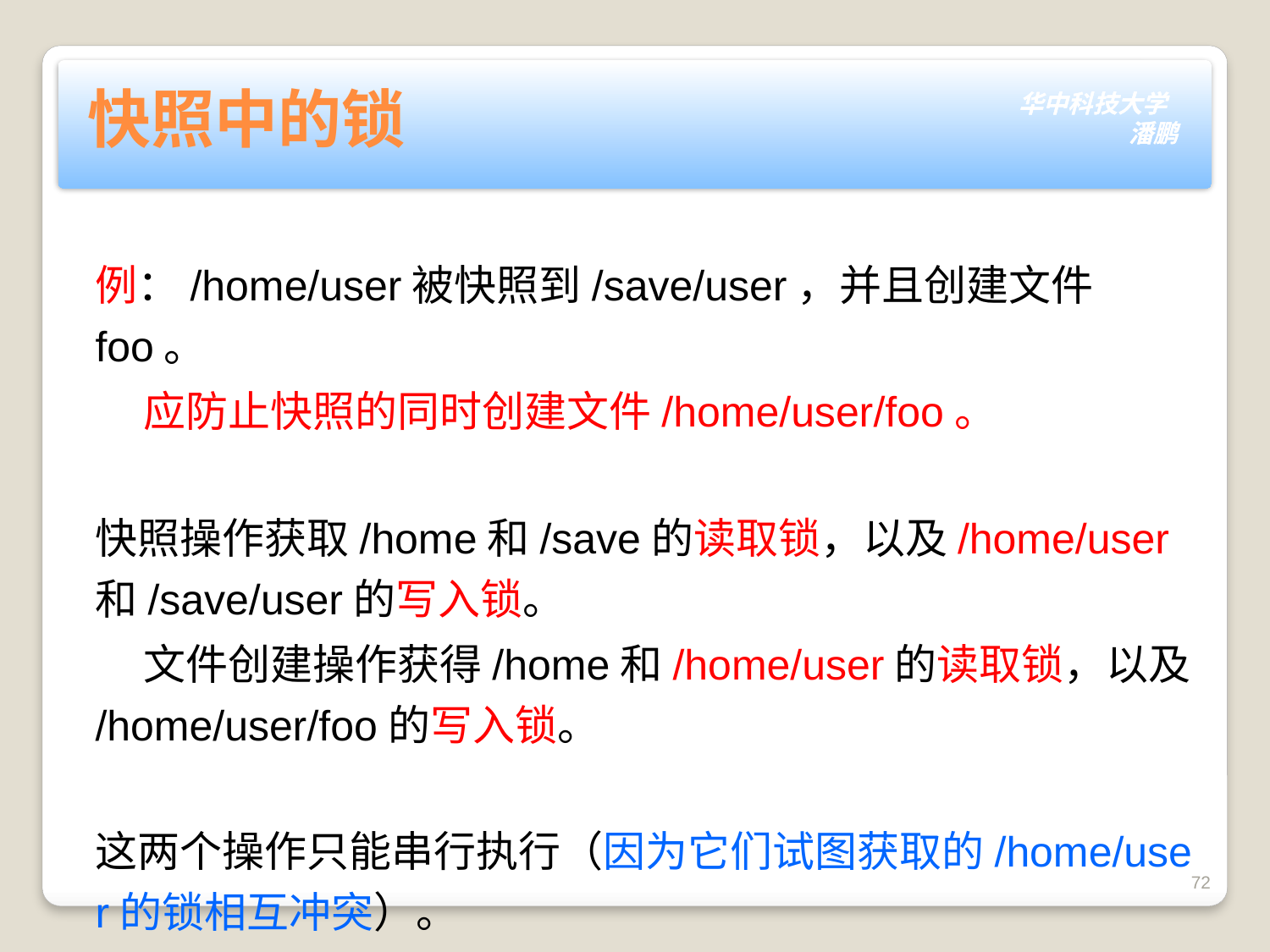

# 快照中的锁
例：/home/user被快照到/save/user，并且创建文件foo。
    应防止快照的同时创建文件/home/user/foo。
    快照操作获取/home和/save的读取锁，以及/home/user和/save/user的写入锁。
    文件创建操作获得/home和/home/user的读取锁，以及/home/user/foo的写入锁。
    这两个操作只能串行执行（因为它们试图获取的/home/user的锁相互冲突）。
72